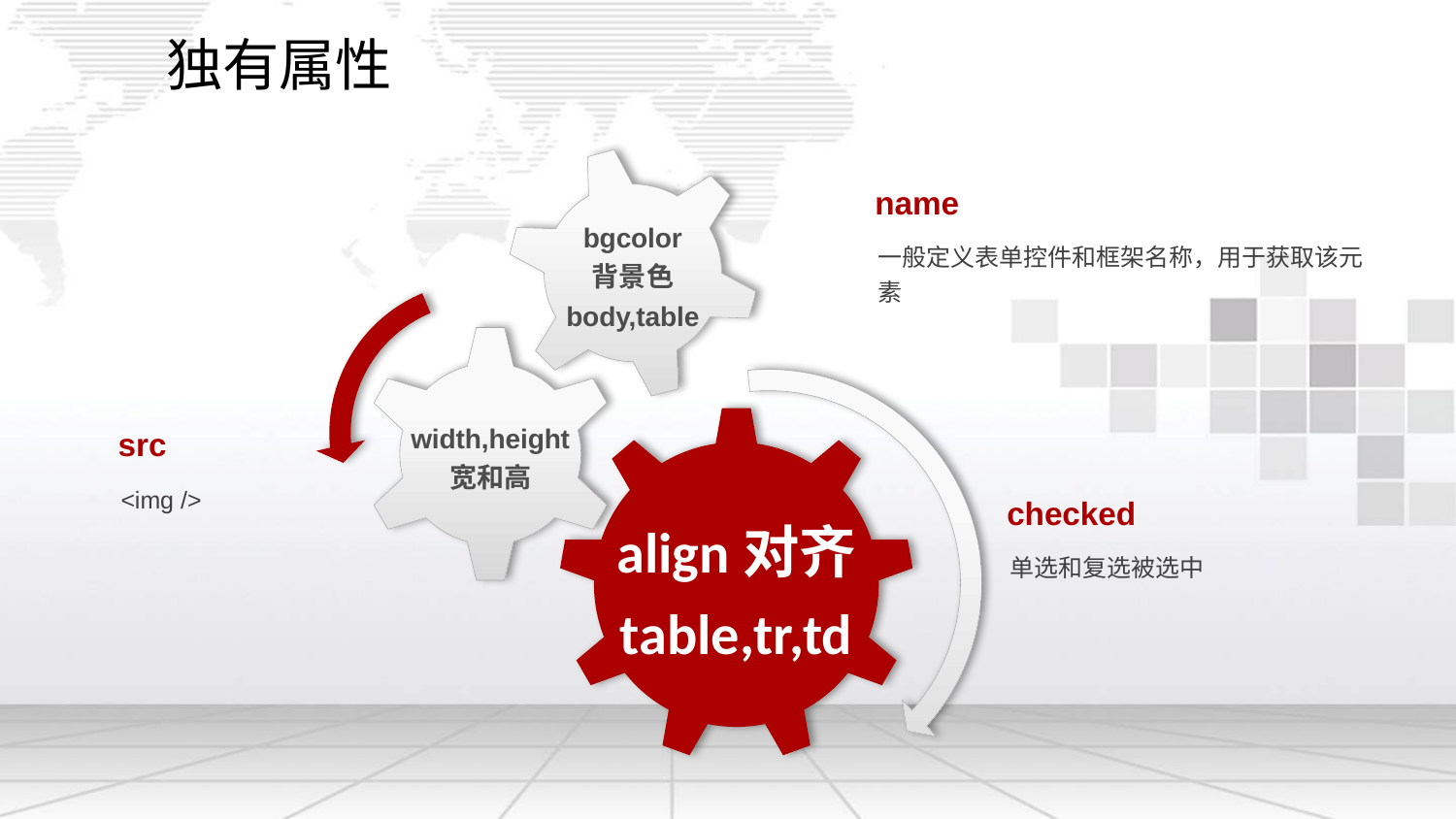

独有属性
bgcolor
背景色
body,table
name
一般定义表单控件和框架名称，用于获取该元素

width,height
宽和高

align对齐
table,tr,td
src
<img />
checked
单选和复选被选中